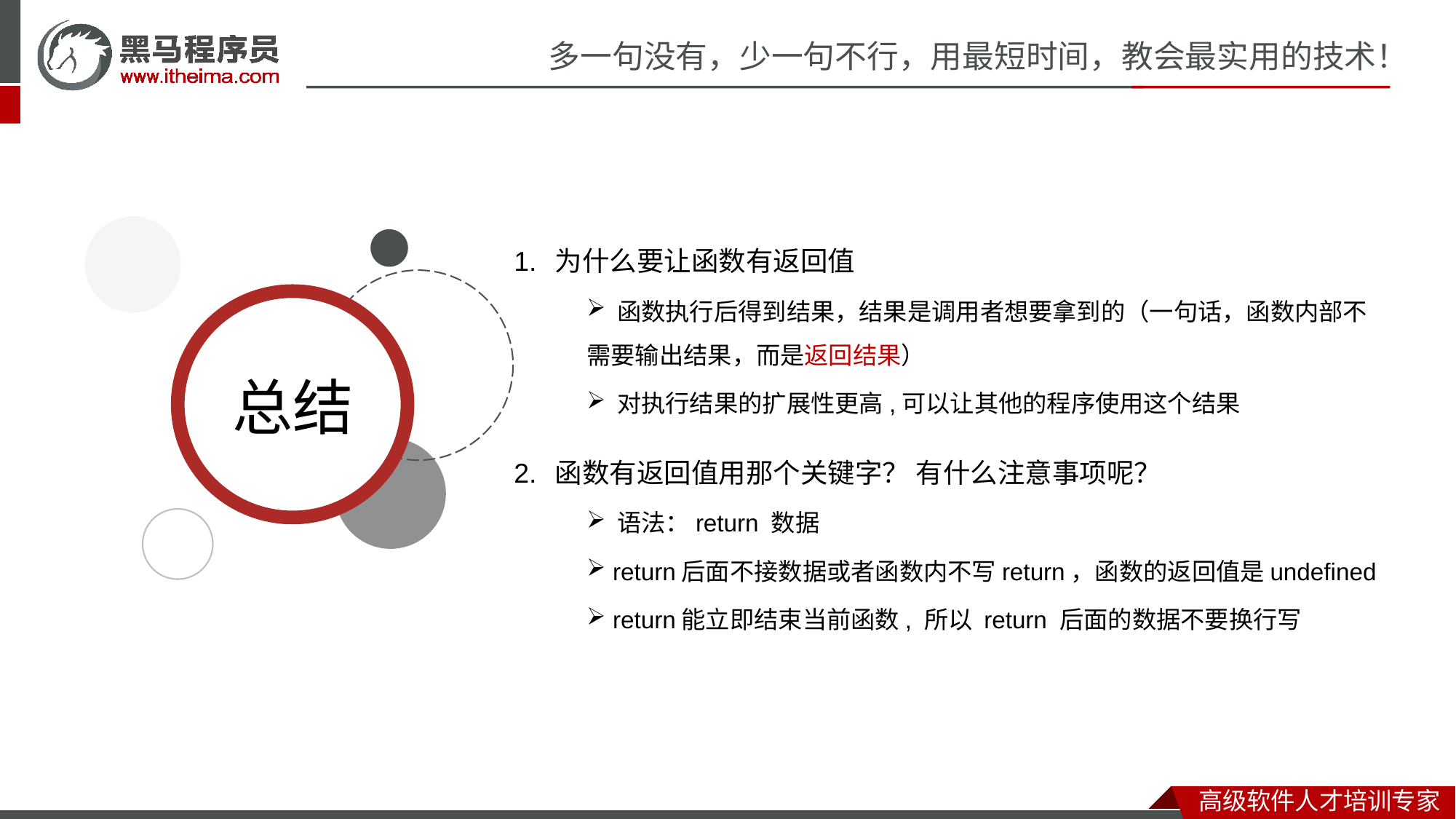

为什么要让函数有返回值
 函数执行后得到结果，结果是调用者想要拿到的（一句话，函数内部不需要输出结果，而是返回结果）
 对执行结果的扩展性更高,可以让其他的程序使用这个结果
函数有返回值用那个关键字？ 有什么注意事项呢？
 语法：return 数据
 return后面不接数据或者函数内不写return，函数的返回值是undefined
 return能立即结束当前函数, 所以 return 后面的数据不要换行写